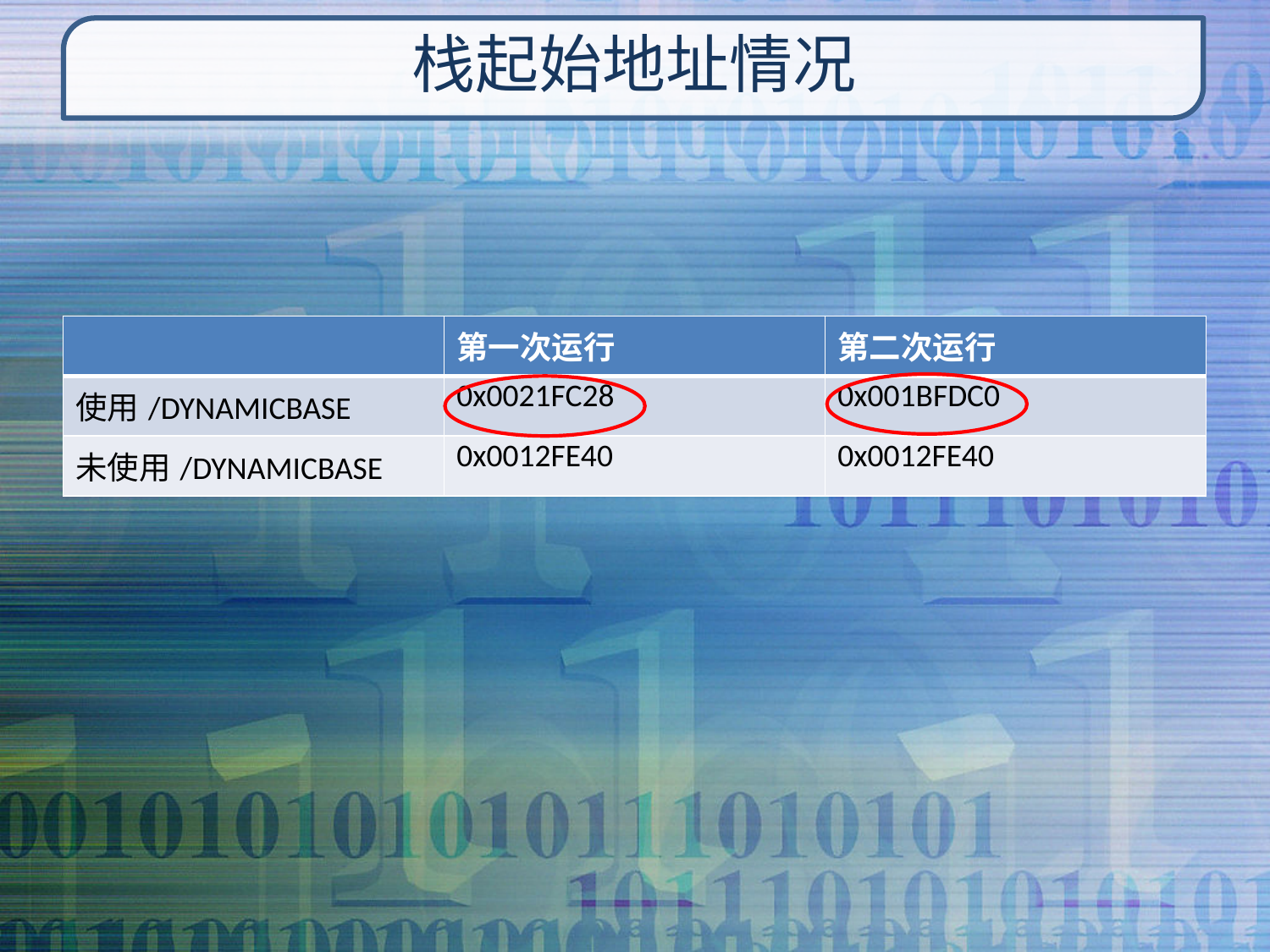

# 栈起始地址情况

|  | 第一次运行 | 第二次运行 |
| --- | --- | --- |
| 使用/DYNAMICBASE | 0x0021FC28 | 0x001BFDC0 |
| 未使用/DYNAMICBASE | 0x0012FE40 | 0x0012FE40 |